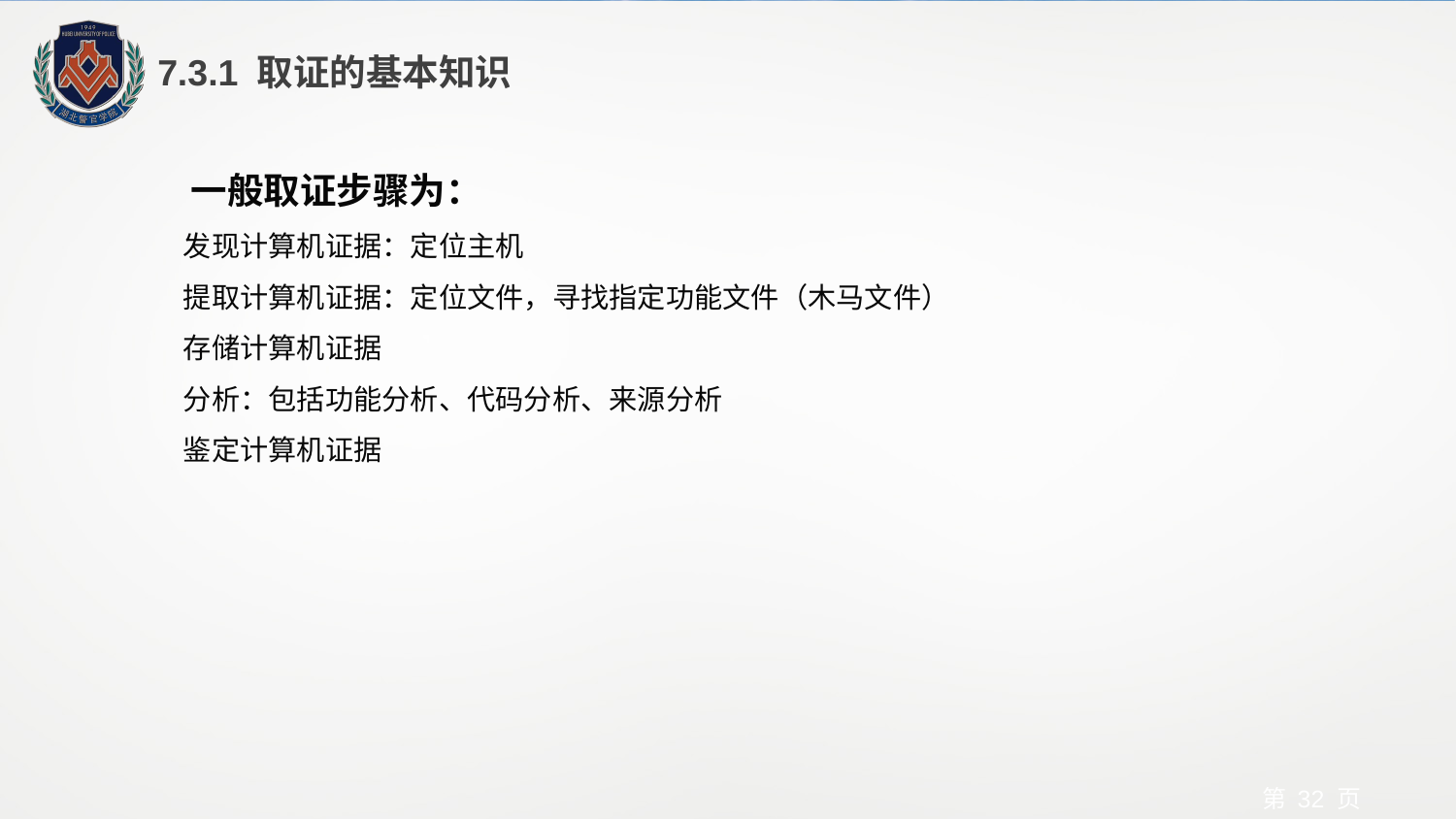

7.3.1 取证的基本知识
   一般取证步骤为：
   发现计算机证据：定位主机
   提取计算机证据：定位文件，寻找指定功能文件（木马文件）
   存储计算机证据
   分析：包括功能分析、代码分析、来源分析
   鉴定计算机证据